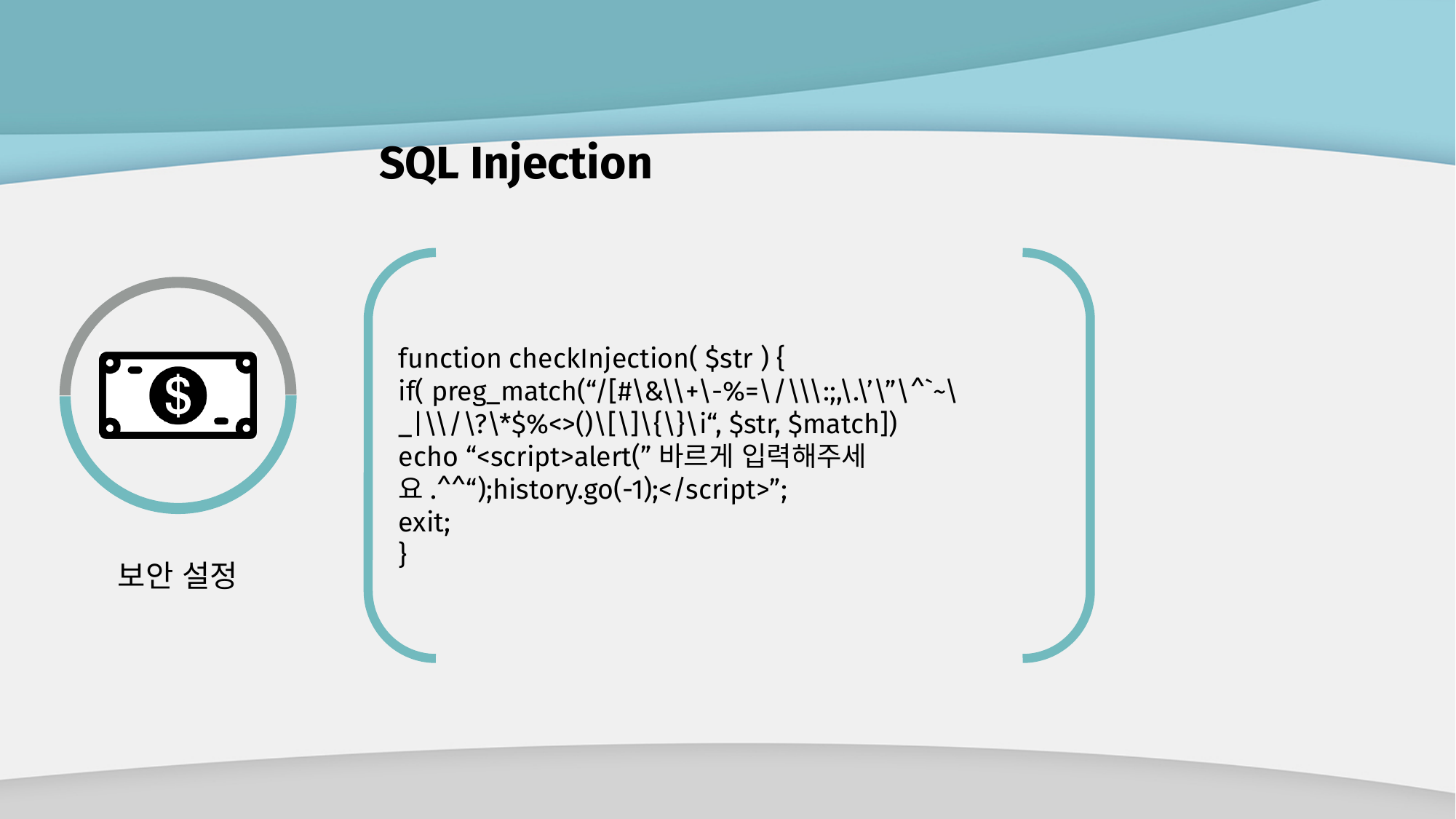

# SQL Injection
function checkInjection( $str ) {
if( preg_match(“/[#\&\\+\-%=\/\\\:;,\.\’\”\^`~\_|\\/\?\*$%<>()\[\]\{\}\i“, $str, $match])
echo “<script>alert(”바르게 입력해주세요.^^“);history.go(-1);</script>”;
exit;
}